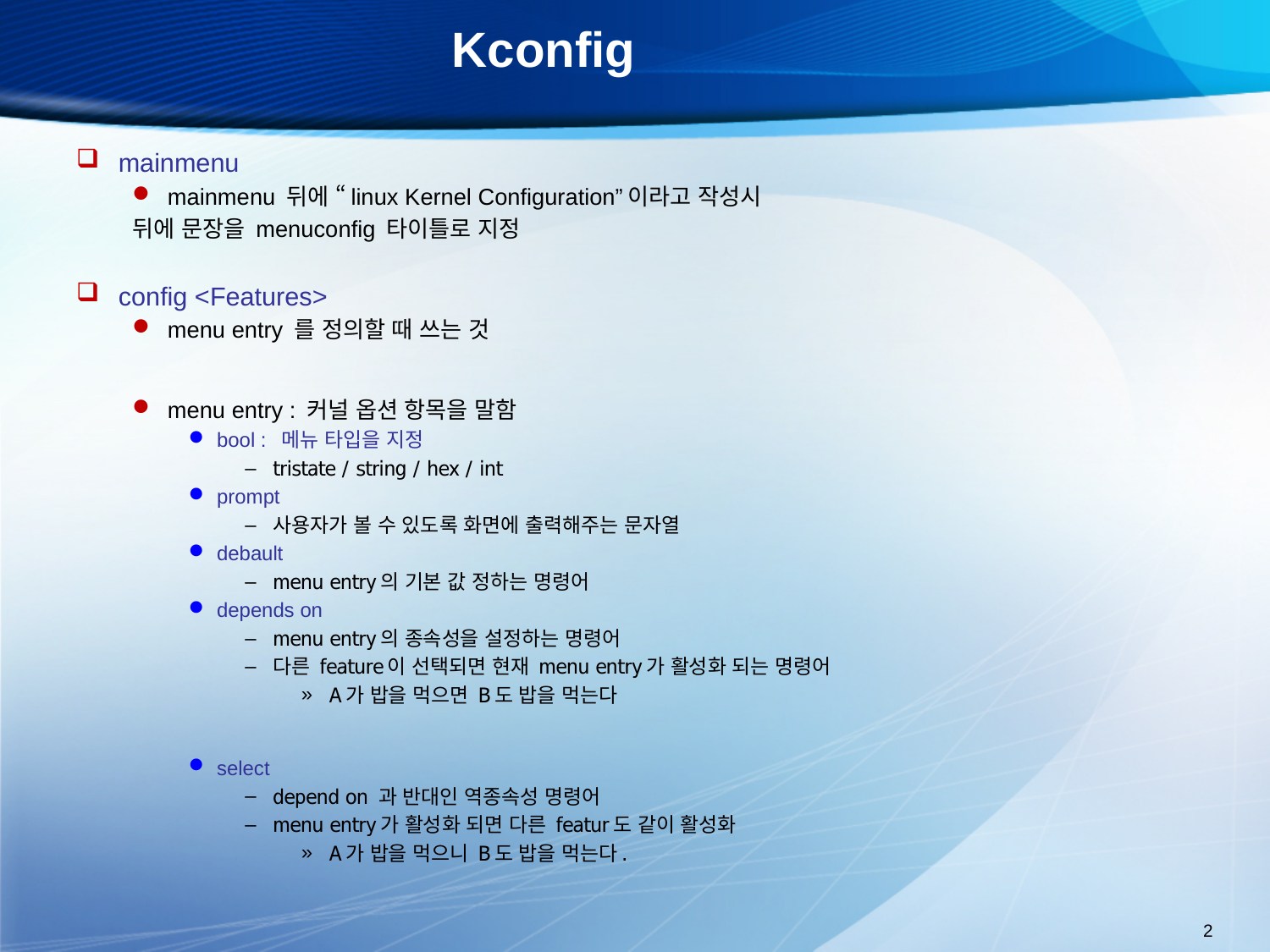

# Kconfig
mainmenu
mainmenu 뒤에 “linux Kernel Configuration”이라고 작성시
	뒤에 문장을 menuconfig 타이틀로 지정

config <Features>
menu entry 를 정의할 때 쓰는 것

menu entry : 커널 옵션 항목을 말함
bool :  메뉴 타입을 지정
tristate / string / hex / int
prompt
사용자가 볼 수 있도록 화면에 출력해주는 문자열
debault
menu entry의 기본 값 정하는 명령어
depends on
menu entry의 종속성을 설정하는 명령어
다른 feature이 선택되면 현재 menu entry가 활성화 되는 명령어
A가 밥을 먹으면 B도 밥을 먹는다

select
depend on 과 반대인 역종속성 명령어
menu entry가 활성화 되면 다른 featur도 같이 활성화
A가 밥을 먹으니 B도 밥을 먹는다.